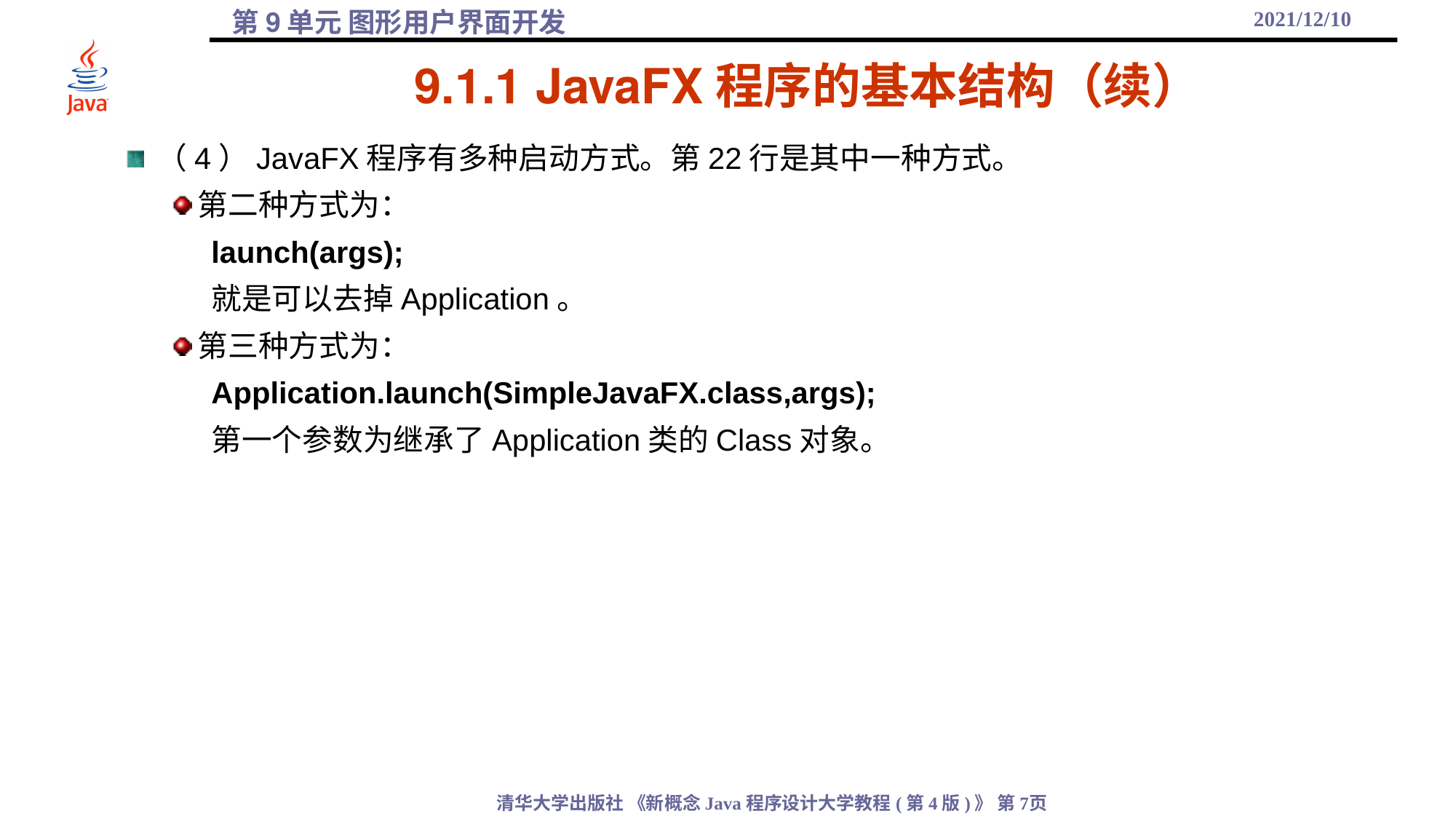

2021/12/10
# 9.1.1 JavaFX程序的基本结构（续）
（4）JavaFX程序有多种启动方式。第22行是其中一种方式。
第二种方式为：
launch(args);
就是可以去掉Application。
第三种方式为：
Application.launch(SimpleJavaFX.class,args);
第一个参数为继承了Application类的Class对象。